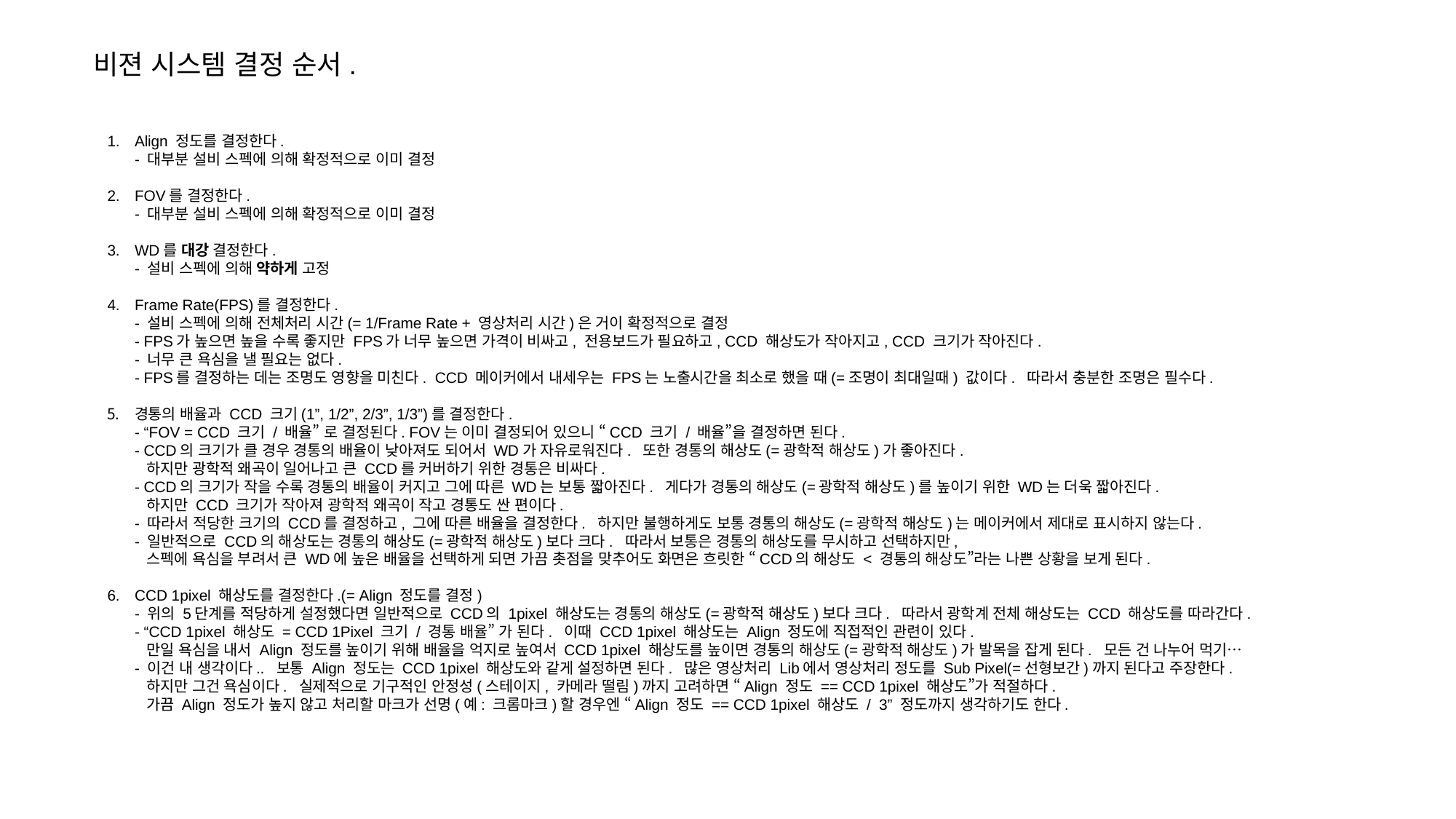

비젼 시스템 결정 순서.
Align 정도를 결정한다.
- 대부분 설비 스펙에 의해 확정적으로 이미 결정
FOV를 결정한다.
- 대부분 설비 스펙에 의해 확정적으로 이미 결정
WD를 대강 결정한다.
- 설비 스펙에 의해 약하게 고정
Frame Rate(FPS)를 결정한다.
- 설비 스펙에 의해 전체처리 시간(= 1/Frame Rate + 영상처리 시간)은 거이 확정적으로 결정
- FPS가 높으면 높을 수록 좋지만 FPS가 너무 높으면 가격이 비싸고, 전용보드가 필요하고, CCD 해상도가 작아지고, CCD 크기가 작아진다.
- 너무 큰 욕심을 낼 필요는 없다.
- FPS를 결정하는 데는 조명도 영향을 미친다.  CCD 메이커에서 내세우는 FPS는 노출시간을 최소로 했을 때(=조명이 최대일때) 값이다.  따라서 충분한 조명은 필수다.
경통의 배율과 CCD 크기(1”, 1/2”, 2/3”, 1/3”)를 결정한다.
- “FOV = CCD 크기 / 배율” 로 결정된다. FOV는 이미 결정되어 있으니 “CCD 크기 / 배율”을 결정하면 된다.
- CCD의 크기가 클 경우 경통의 배율이 낮아져도 되어서 WD가 자유로워진다.  또한 경통의 해상도(=광학적 해상도)가 좋아진다.
  하지만 광학적 왜곡이 일어나고 큰 CCD를 커버하기 위한 경통은 비싸다.
- CCD의 크기가 작을 수록 경통의 배율이 커지고 그에 따른 WD는 보통 짧아진다.  게다가 경통의 해상도(=광학적 해상도)를 높이기 위한 WD는 더욱 짧아진다.
  하지만 CCD 크기가 작아져 광학적 왜곡이 작고 경통도 싼 편이다.
- 따라서 적당한 크기의 CCD를 결정하고, 그에 따른 배율을 결정한다.  하지만 불행하게도 보통 경통의 해상도(=광학적 해상도)는 메이커에서 제대로 표시하지 않는다.
- 일반적으로 CCD의 해상도는 경통의 해상도(=광학적 해상도)보다 크다.  따라서 보통은 경통의 해상도를 무시하고 선택하지만,
  스펙에 욕심을 부려서 큰 WD에 높은 배율을 선택하게 되면 가끔 촛점을 맞추어도 화면은 흐릿한 “CCD의 해상도 < 경통의 해상도”라는 나쁜 상황을 보게 된다.
CCD 1pixel 해상도를 결정한다.(= Align 정도를 결정)
- 위의 5단계를 적당하게 설정했다면 일반적으로 CCD의 1pixel 해상도는 경통의 해상도(=광학적 해상도)보다 크다.  따라서 광학계 전체 해상도는 CCD 해상도를 따라간다.
- “CCD 1pixel 해상도 = CCD 1Pixel 크기 / 경통 배율” 가 된다.  이때 CCD 1pixel 해상도는 Align 정도에 직접적인 관련이 있다.
  만일 욕심을 내서 Align 정도를 높이기 위해 배율을 억지로 높여서 CCD 1pixel 해상도를 높이면 경통의 해상도(=광학적 해상도)가 발목을 잡게 된다.  모든 건 나누어 먹기…
- 이건 내 생각이다..  보통 Align 정도는 CCD 1pixel 해상도와 같게 설정하면 된다.  많은 영상처리 Lib에서 영상처리 정도를 Sub Pixel(=선형보간)까지 된다고 주장한다.
  하지만 그건 욕심이다.  실제적으로 기구적인 안정성(스테이지, 카메라 떨림)까지 고려하면 “Align 정도 == CCD 1pixel 해상도”가 적절하다.
  가끔 Align 정도가 높지 않고 처리할 마크가 선명(예: 크롬마크)할 경우엔 “Align 정도 == CCD 1pixel 해상도 /  3” 정도까지 생각하기도 한다.